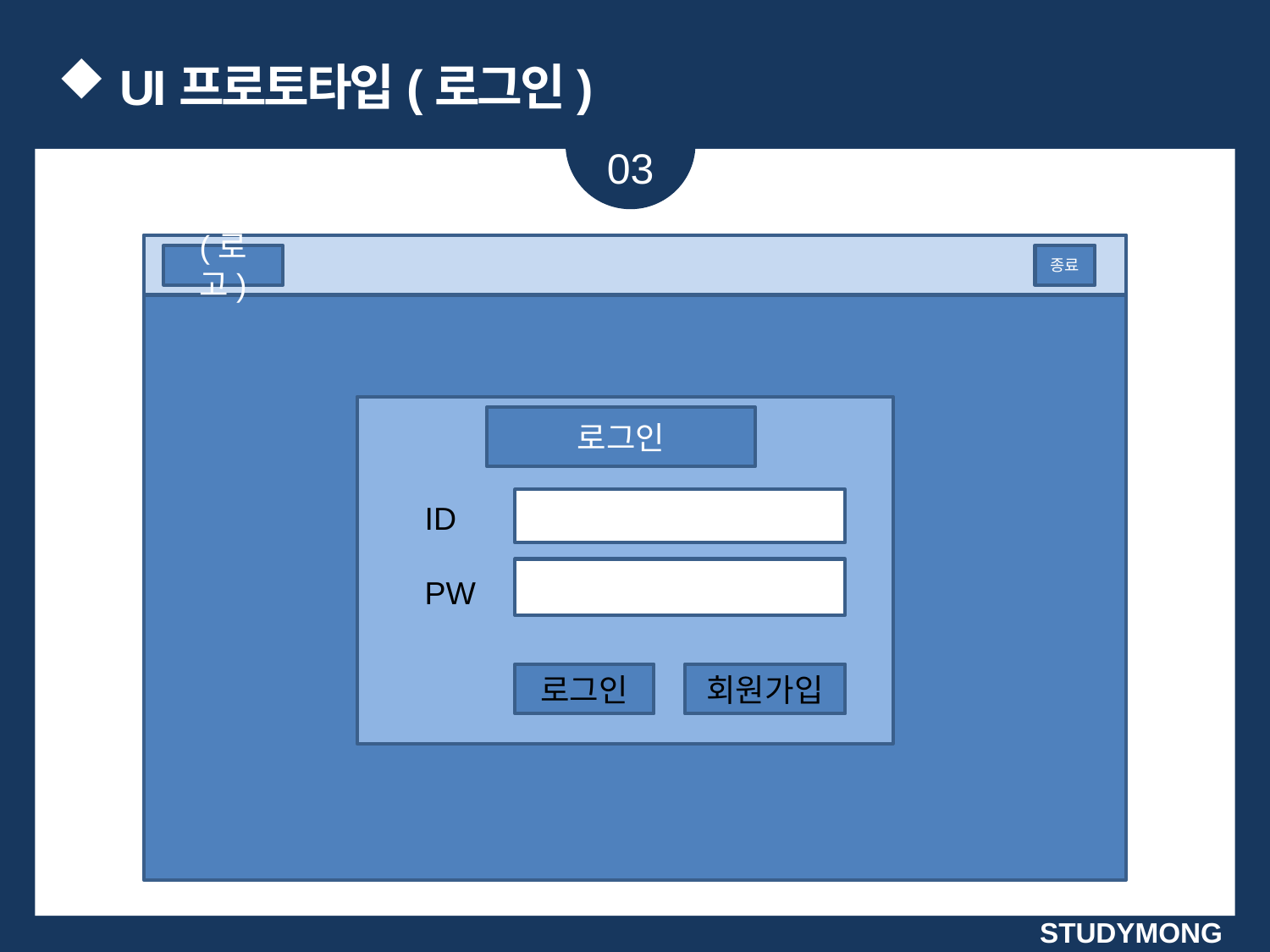

UI프로토타입(로그인)

03

(로고)
종료

로그인

ID

PW
로그인
회원가입
STUDYMONG